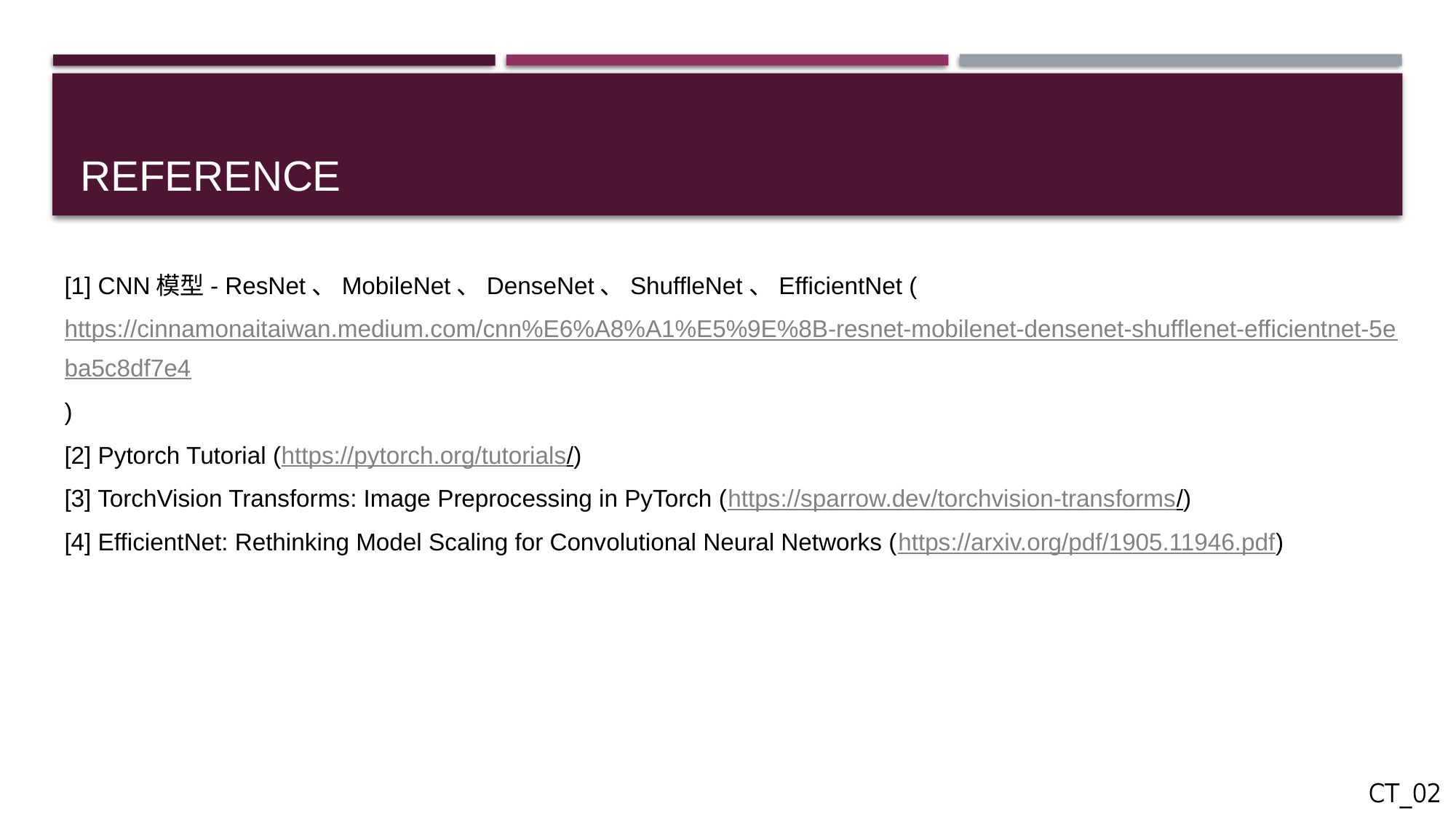

# Reference

[1] CNN模型- ResNet、MobileNet、DenseNet、ShuffleNet、EfficientNet (https://cinnamonaitaiwan.medium.com/cnn%E6%A8%A1%E5%9E%8B-resnet-mobilenet-densenet-shufflenet-efficientnet-5eba5c8df7e4)
[2] Pytorch Tutorial (https://pytorch.org/tutorials/)
[3] TorchVision Transforms: Image Preprocessing in PyTorch (https://sparrow.dev/torchvision-transforms/)
[4] EfficientNet: Rethinking Model Scaling for Convolutional Neural Networks (https://arxiv.org/pdf/1905.11946.pdf)

CT_02